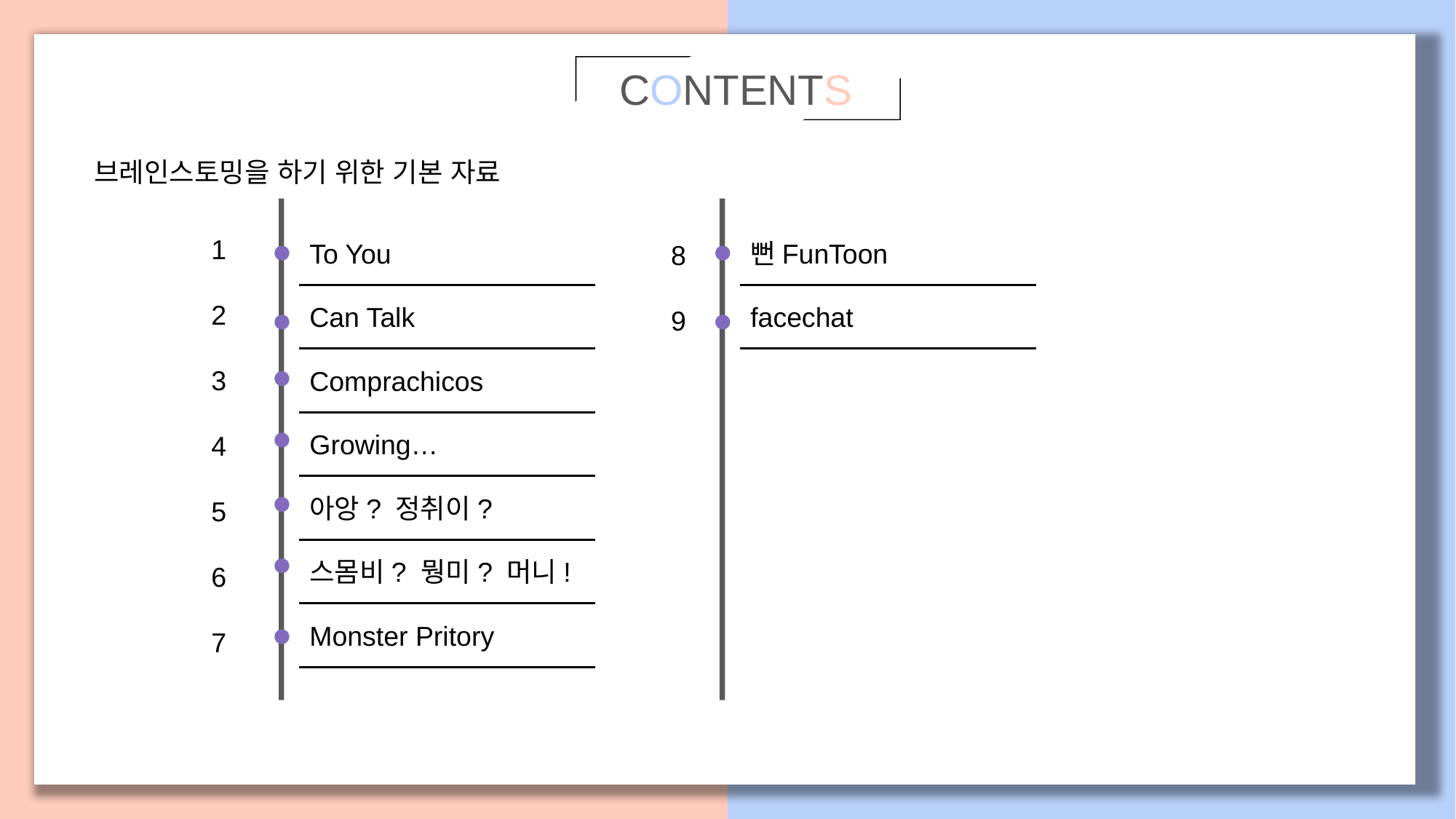

CONTENTS

브레인스토밍을 하기 위한 기본 자료

1

2

3

4

5

6

7
To You
뻔FunToon
8

9

Can Talk
facechat

Comprachicos

Growing…

아앙? 정취이?

스몸비? 뭥미? 머니!

Monster Pritory